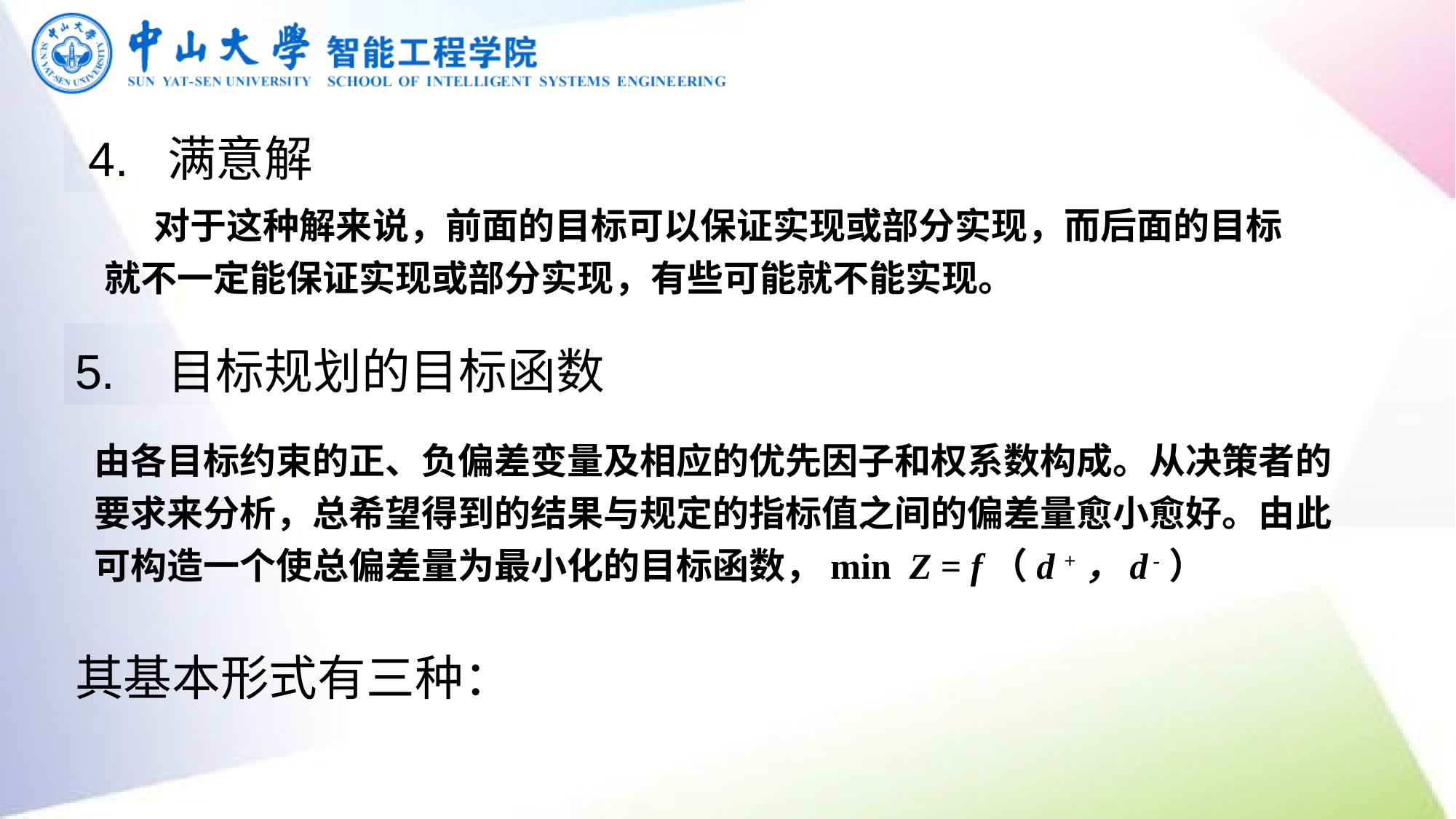

4.  满意解
     对于这种解来说，前面的目标可以保证实现或部分实现，而后面的目标就不一定能保证实现或部分实现，有些可能就不能实现。
5.   目标规划的目标函数
由各目标约束的正、负偏差变量及相应的优先因子和权系数构成。从决策者的要求来分析，总希望得到的结果与规定的指标值之间的偏差量愈小愈好。由此可构造一个使总偏差量为最小化的目标函数，min  Z = f（d +，d -）
其基本形式有三种：